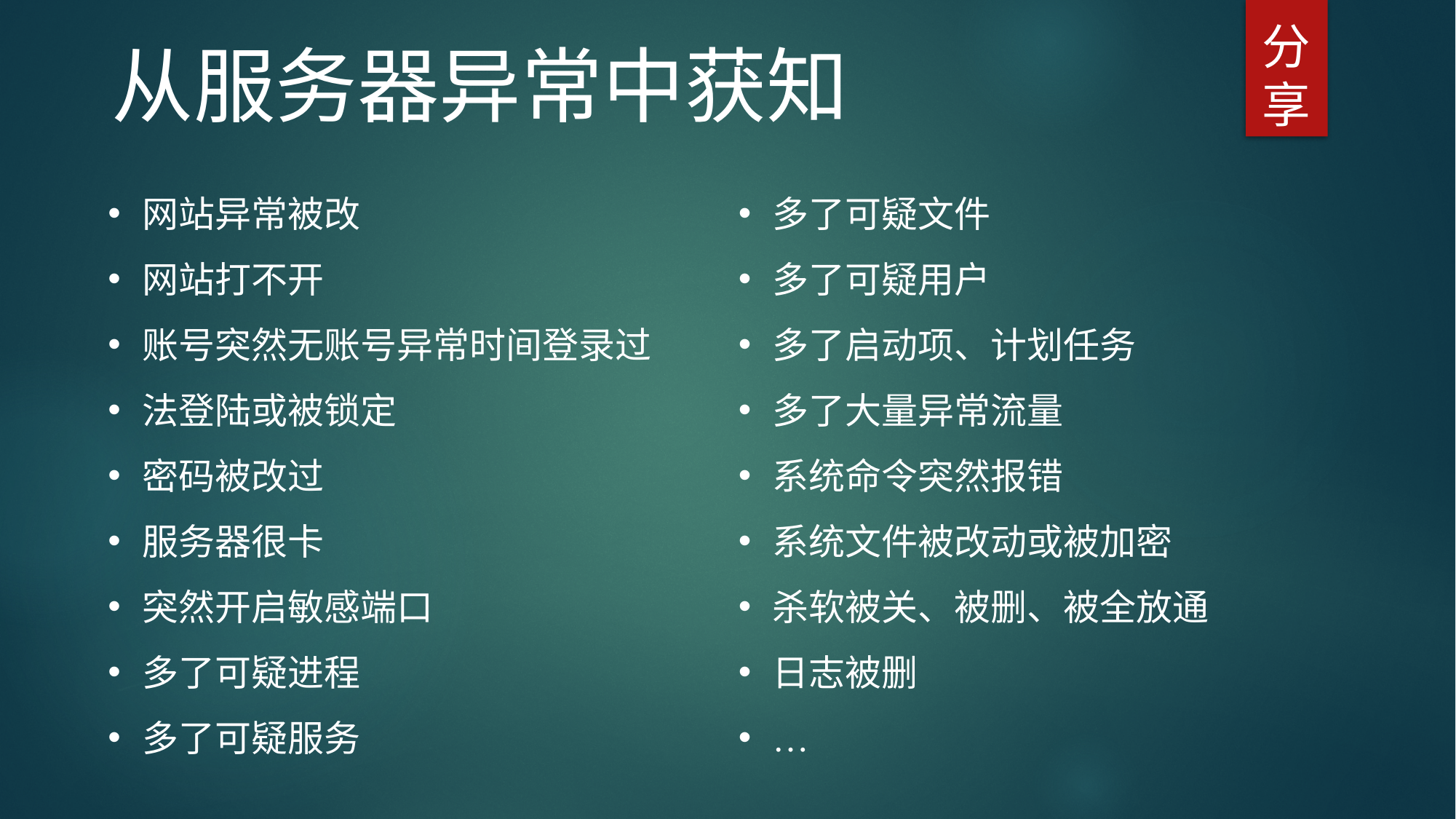

分享
从服务器异常中获知
网站异常被改
网站打不开
账号突然无账号异常时间登录过
法登陆或被锁定
密码被改过
服务器很卡
突然开启敏感端口
多了可疑进程
多了可疑服务
多了可疑文件
多了可疑用户
多了启动项、计划任务
多了大量异常流量
系统命令突然报错
系统文件被改动或被加密
杀软被关、被删、被全放通
日志被删
…